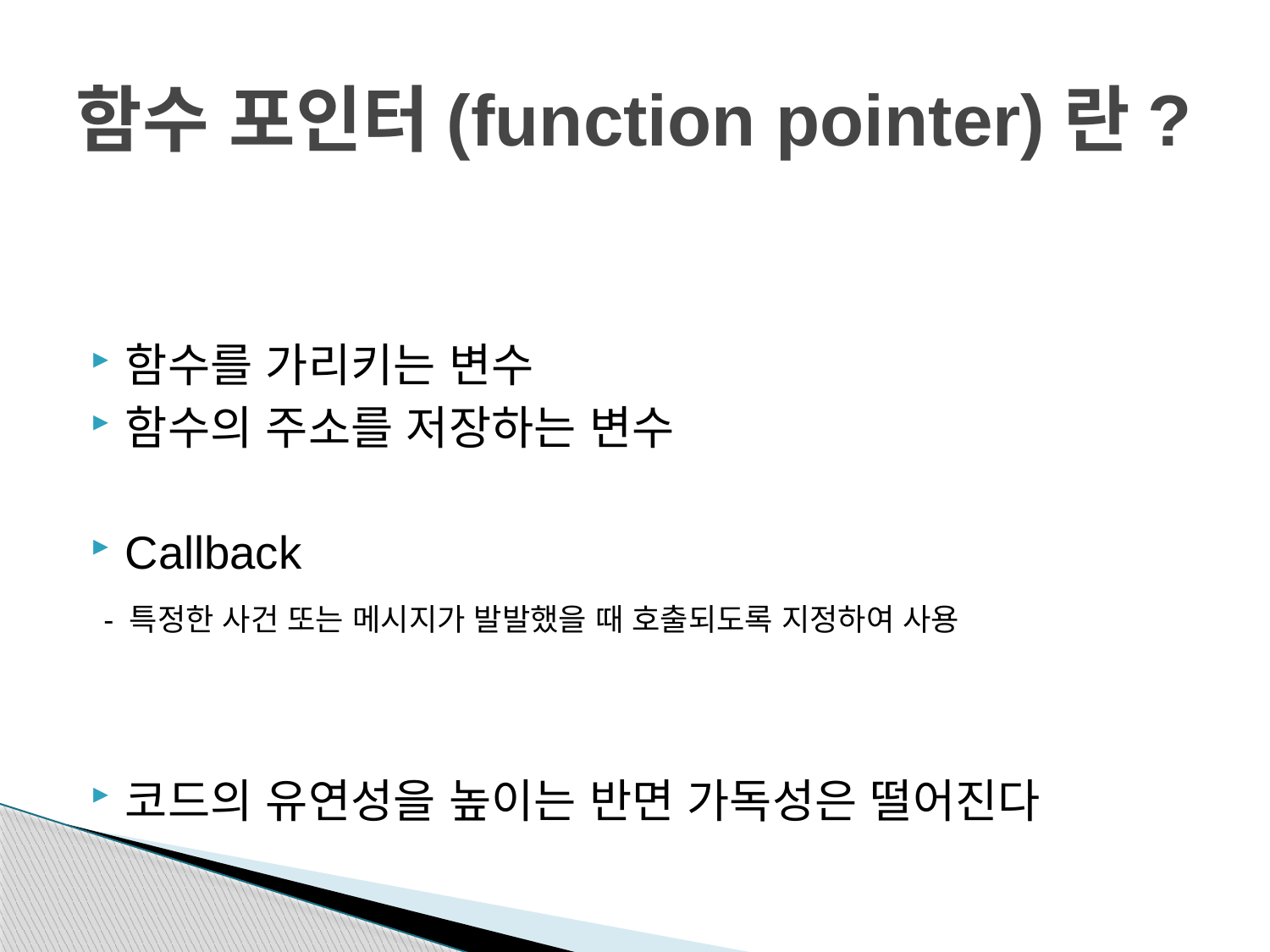

# 함수 포인터(function pointer)란?

함수를 가리키는 변수
함수의 주소를 저장하는 변수

Callback
 - 특정한 사건 또는 메시지가 발발했을 때 호출되도록 지정하여 사용

코드의 유연성을 높이는 반면 가독성은 떨어진다